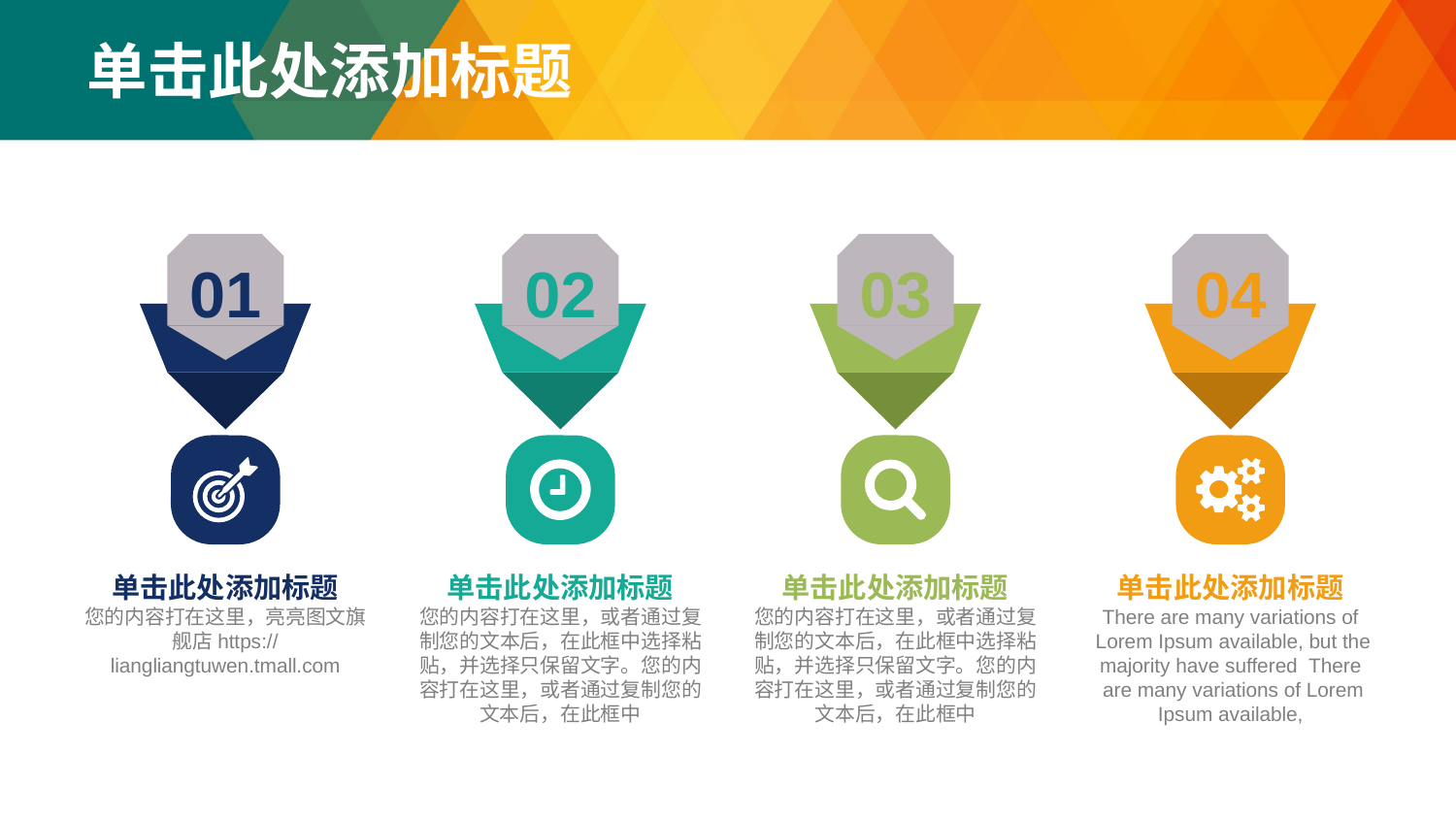

单击此处添加标题

02

01

03

04

单击此处添加标题
您的内容打在这里，亮亮图文旗舰店https://liangliangtuwen.tmall.com
单击此处添加标题
您的内容打在这里，或者通过复制您的文本后，在此框中选择粘贴，并选择只保留文字。您的内容打在这里，或者通过复制您的文本后，在此框中
单击此处添加标题
您的内容打在这里，或者通过复制您的文本后，在此框中选择粘贴，并选择只保留文字。您的内容打在这里，或者通过复制您的文本后，在此框中
单击此处添加标题
There are many variations of
 Lorem Ipsum available, but the majority have suffered  There
 are many variations of Lorem
Ipsum available,